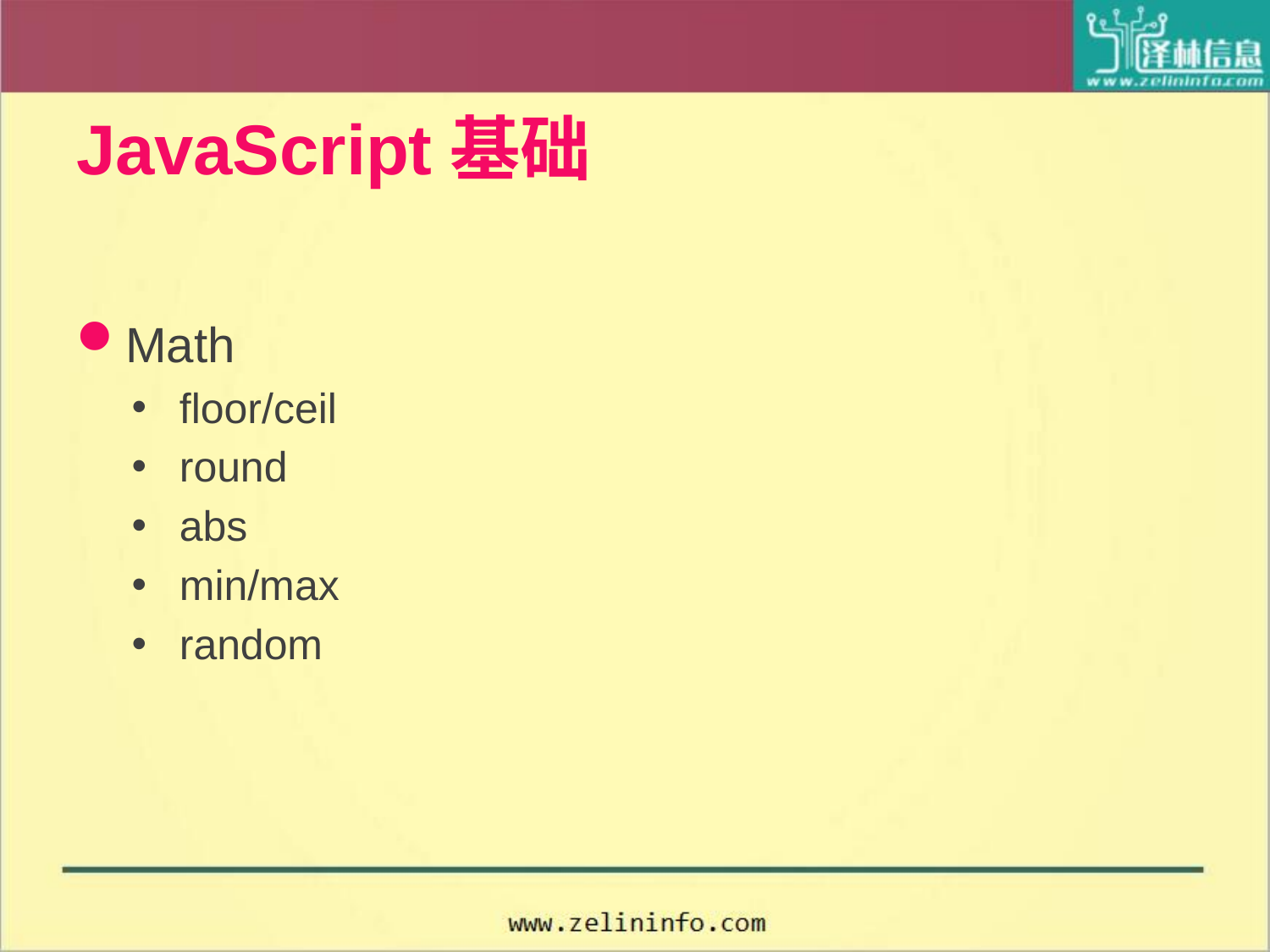

# JavaScript基础

Math
floor/ceil
round
abs
min/max
random